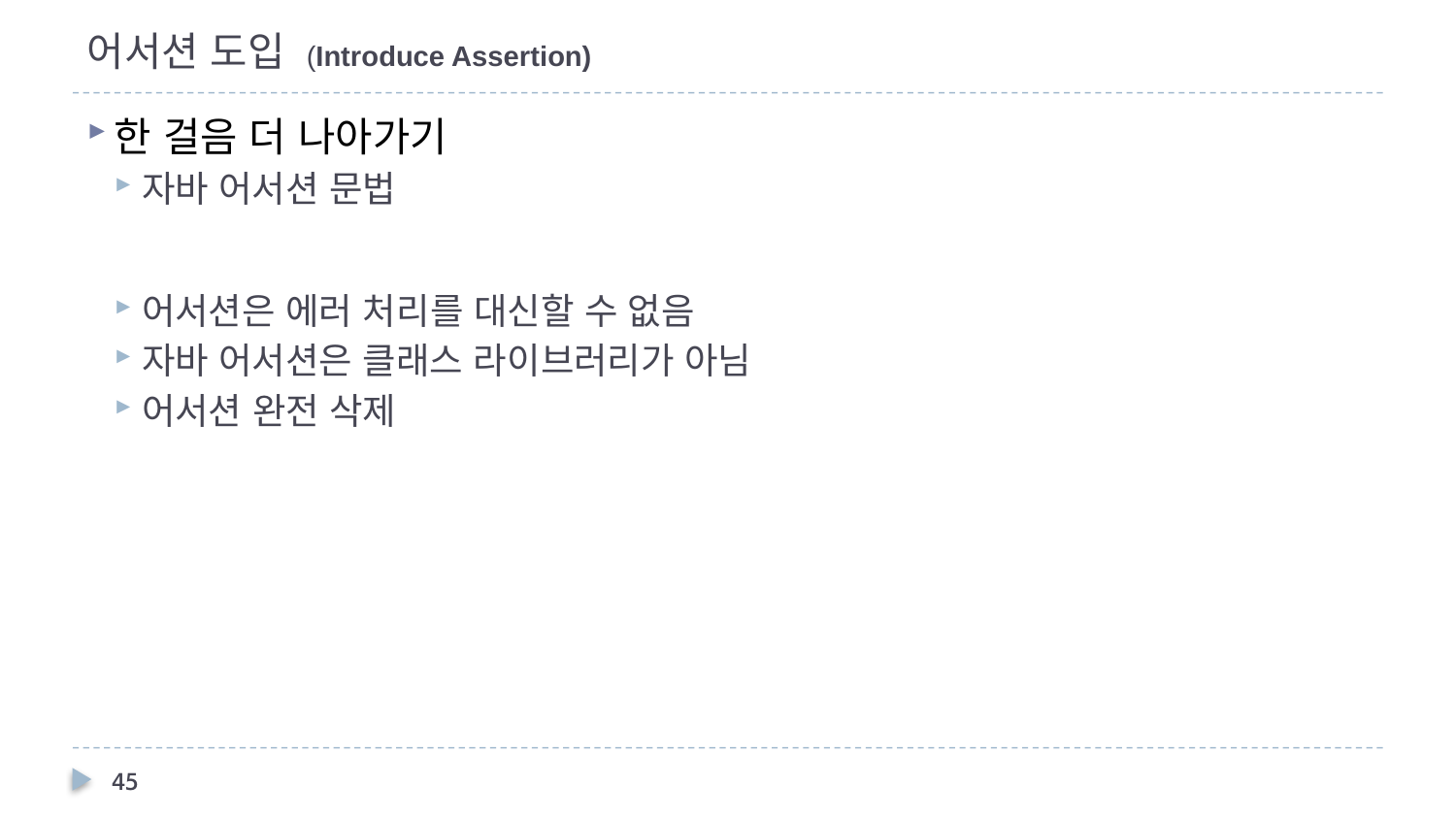

# 어서션 도입 (Introduce Assertion)
한 걸음 더 나아가기
자바 어서션 문법

어서션은 에러 처리를 대신할 수 없음
자바 어서션은 클래스 라이브러리가 아님
어서션 완전 삭제
45